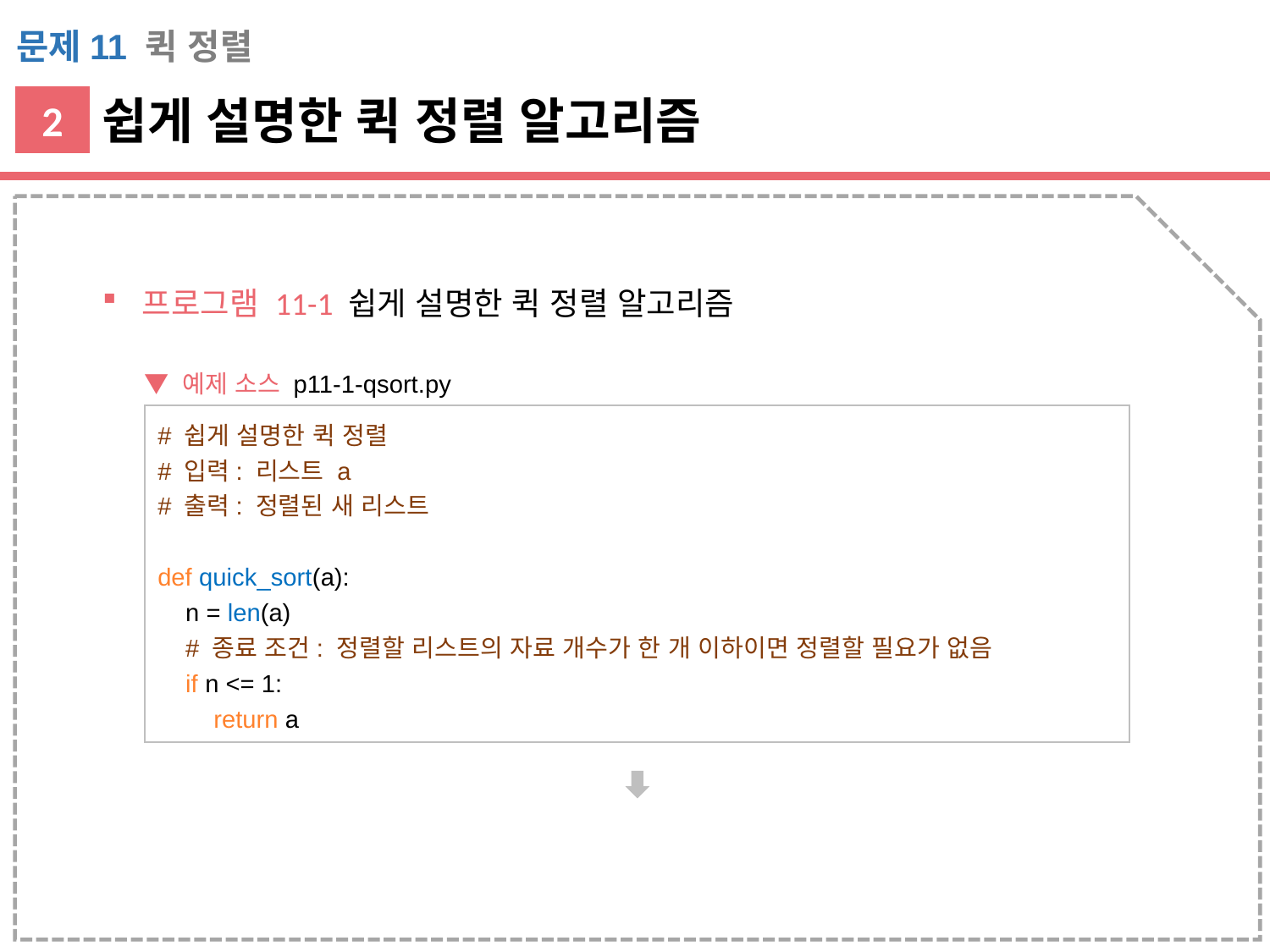

문제11 퀵 정렬
쉽게 설명한 퀵 정렬 알고리즘
2

프로그램 11-1 쉽게 설명한 퀵 정렬 알고리즘
▼ 예제 소스 p11-1-qsort.py
# 쉽게 설명한 퀵 정렬
# 입력: 리스트 a
# 출력: 정렬된 새 리스트

def quick_sort(a):
    n = len(a)
    # 종료 조건: 정렬할 리스트의 자료 개수가 한 개 이하이면 정렬할 필요가 없음
    if n <= 1:
        return a